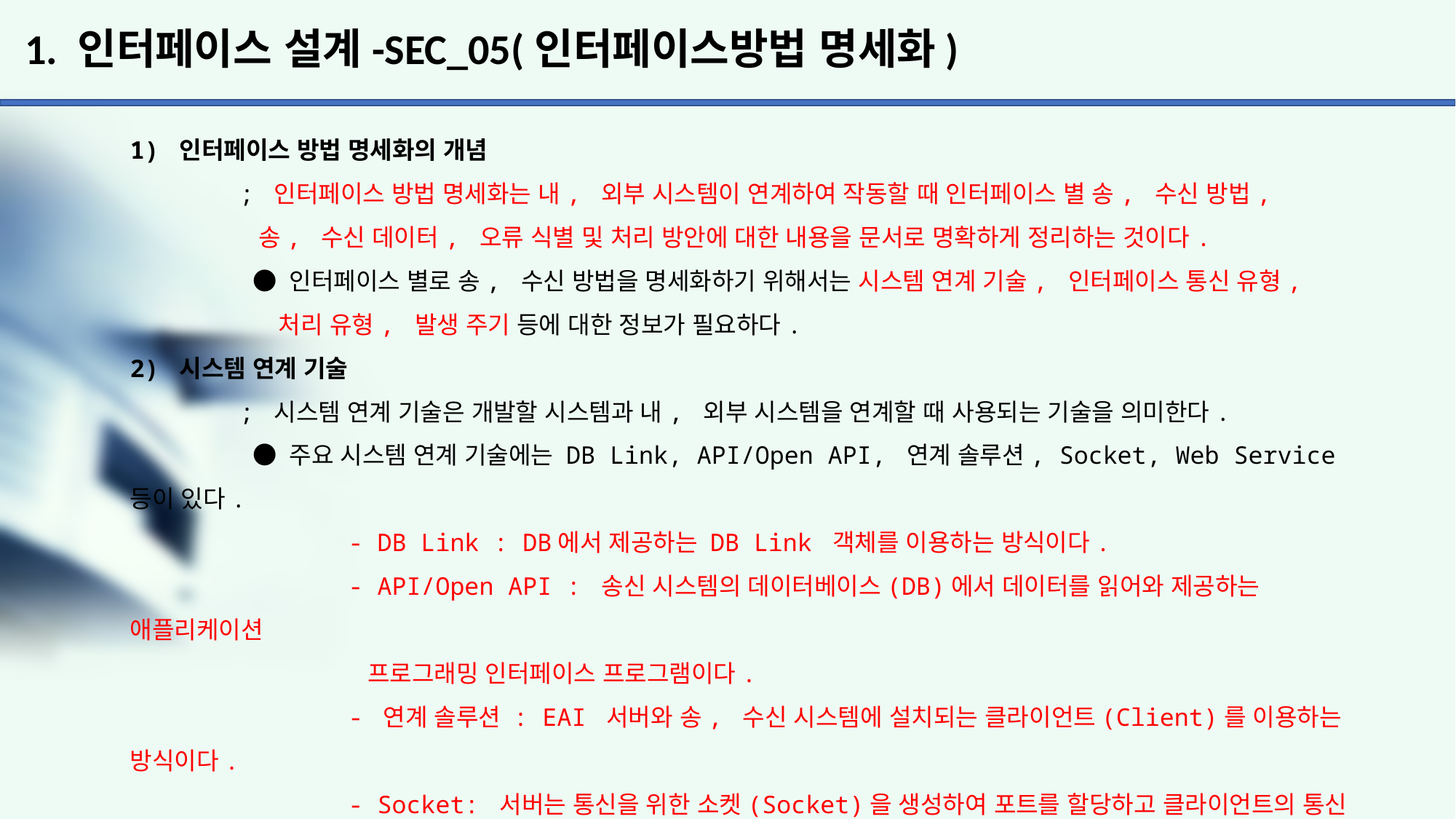

# 1. 인터페이스 설계-SEC_05(인터페이스방법 명세화)
1) 인터페이스 방법 명세화의 개념
	; 인터페이스 방법 명세화는 내, 외부 시스템이 연계하여 작동할 때 인터페이스 별 송, 수신 방법,
	  송, 수신 데이터, 오류 식별 및 처리 방안에 대한 내용을 문서로 명확하게 정리하는 것이다.
	  ● 인터페이스 별로 송, 수신 방법을 명세화하기 위해서는 시스템 연계 기술, 인터페이스 통신 유형,
	     처리 유형, 발생 주기 등에 대한 정보가 필요하다.
2) 시스템 연계 기술
	; 시스템 연계 기술은 개발할 시스템과 내, 외부 시스템을 연계할 때 사용되는 기술을 의미한다.
	  ● 주요 시스템 연계 기술에는 DB Link, API/Open API, 연계 솔루션, Socket, Web Service 등이 있다.
		- DB Link : DB에서 제공하는 DB Link 객체를 이용하는 방식이다.
		- API/Open API : 송신 시스템의 데이터베이스(DB)에서 데이터를 읽어와 제공하는 애플리케이션
		  프로그래밍 인터페이스 프로그램이다.
		- 연계 솔루션 : EAI 서버와 송, 수신 시스템에 설치되는 클라이언트(Client)를 이용하는 방식이다.
		- Socket: 서버는 통신을 위한 소켓(Socket)을 생성하여 포트를 할당하고 클라이언트의 통신 요청 시
		  클라이언트와 연결하여 통신하는 네트워크 기술이다.
		- Web Service : 웹 서비스(Web Service)에서 WSDL과 UDDI, SOAP 프로토콜을 이용하여 연계하는
		  서비스이다.